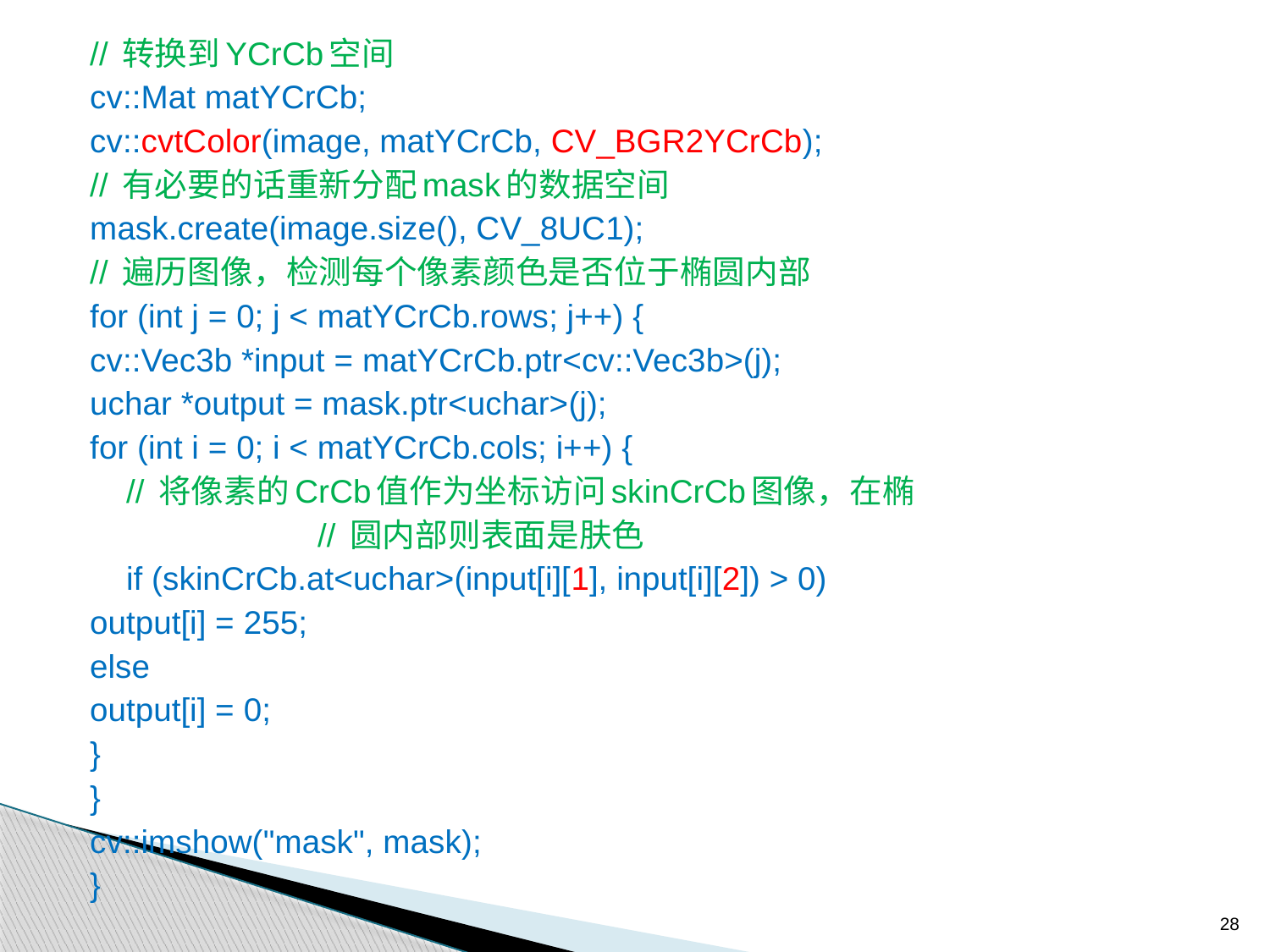

// 转换到YCrCb空间
	cv::Mat matYCrCb;
	cv::cvtColor(image, matYCrCb, CV_BGR2YCrCb);
	// 有必要的话重新分配mask的数据空间
	mask.create(image.size(), CV_8UC1);
	// 遍历图像，检测每个像素颜色是否位于椭圆内部
	for (int j = 0; j < matYCrCb.rows; j++) {
		cv::Vec3b *input = matYCrCb.ptr<cv::Vec3b>(j);
		uchar *output = mask.ptr<uchar>(j);
		for (int i = 0; i < matYCrCb.cols; i++) {
		    // 将像素的CrCb值作为坐标访问skinCrCb图像，在椭
                         // 圆内部则表面是肤色
		    if (skinCrCb.at<uchar>(input[i][1], input[i][2]) > 0)
				output[i] = 255;
			else
				output[i] = 0;
		}
	}
	cv::imshow("mask", mask);
}
28